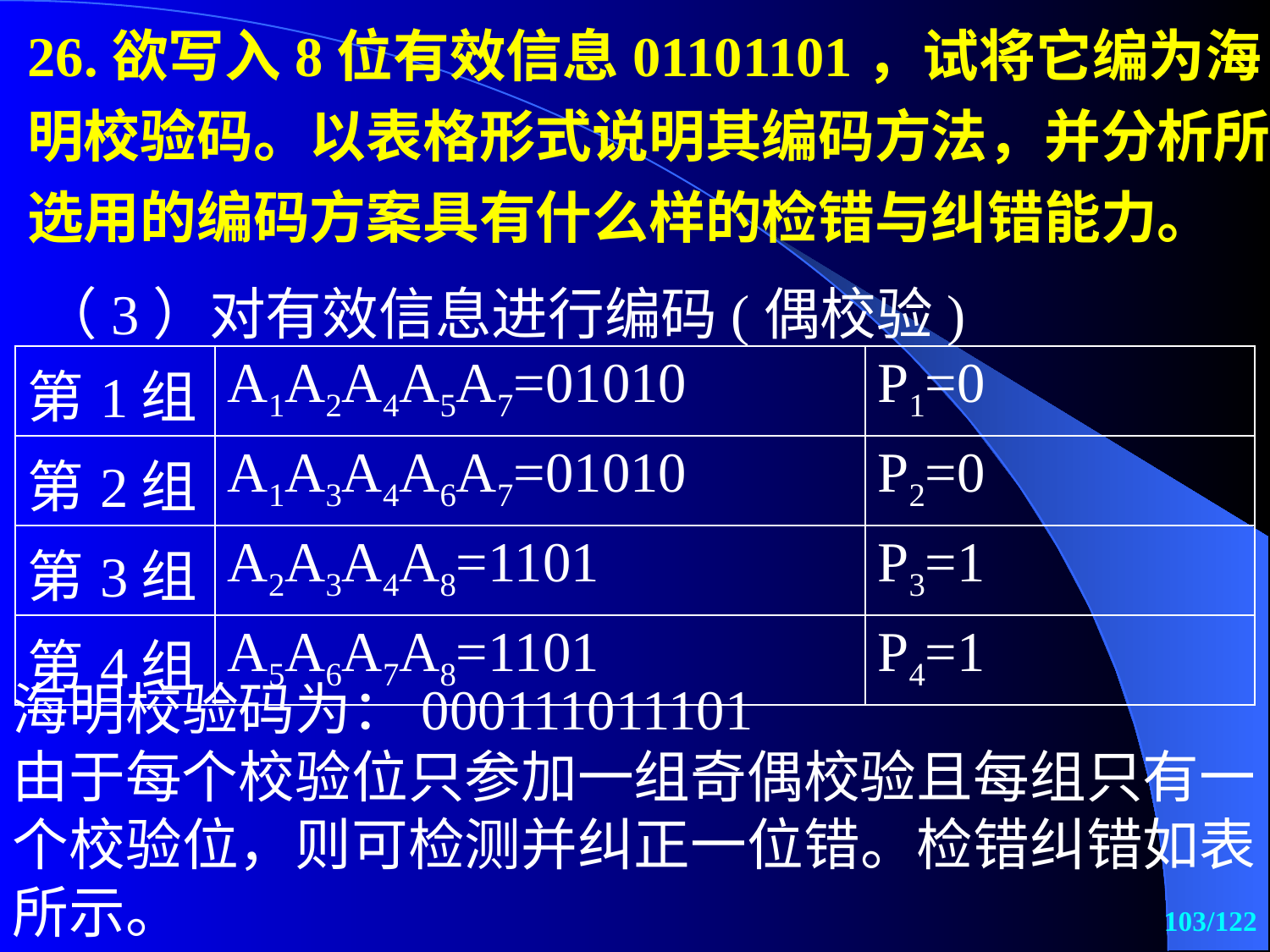

26.欲写入8位有效信息01101101，试将它编为海明校验码。以表格形式说明其编码方法，并分析所选用的编码方案具有什么样的检错与纠错能力。
（3）对有效信息进行编码(偶校验)
| 第1组 | A1A2A4A5A7=01010 | P1=0 |
| --- | --- | --- |
| 第2组 | A1A3A4A6A7=01010 | P2=0 |
| 第3组 | A2A3A4A8=1101 | P3=1 |
| 第4组 | A5A6A7A8=1101 | P4=1 |
海明校验码为：000111011101
由于每个校验位只参加一组奇偶校验且每组只有一个校验位，则可检测并纠正一位错。检错纠错如表所示。
103/122